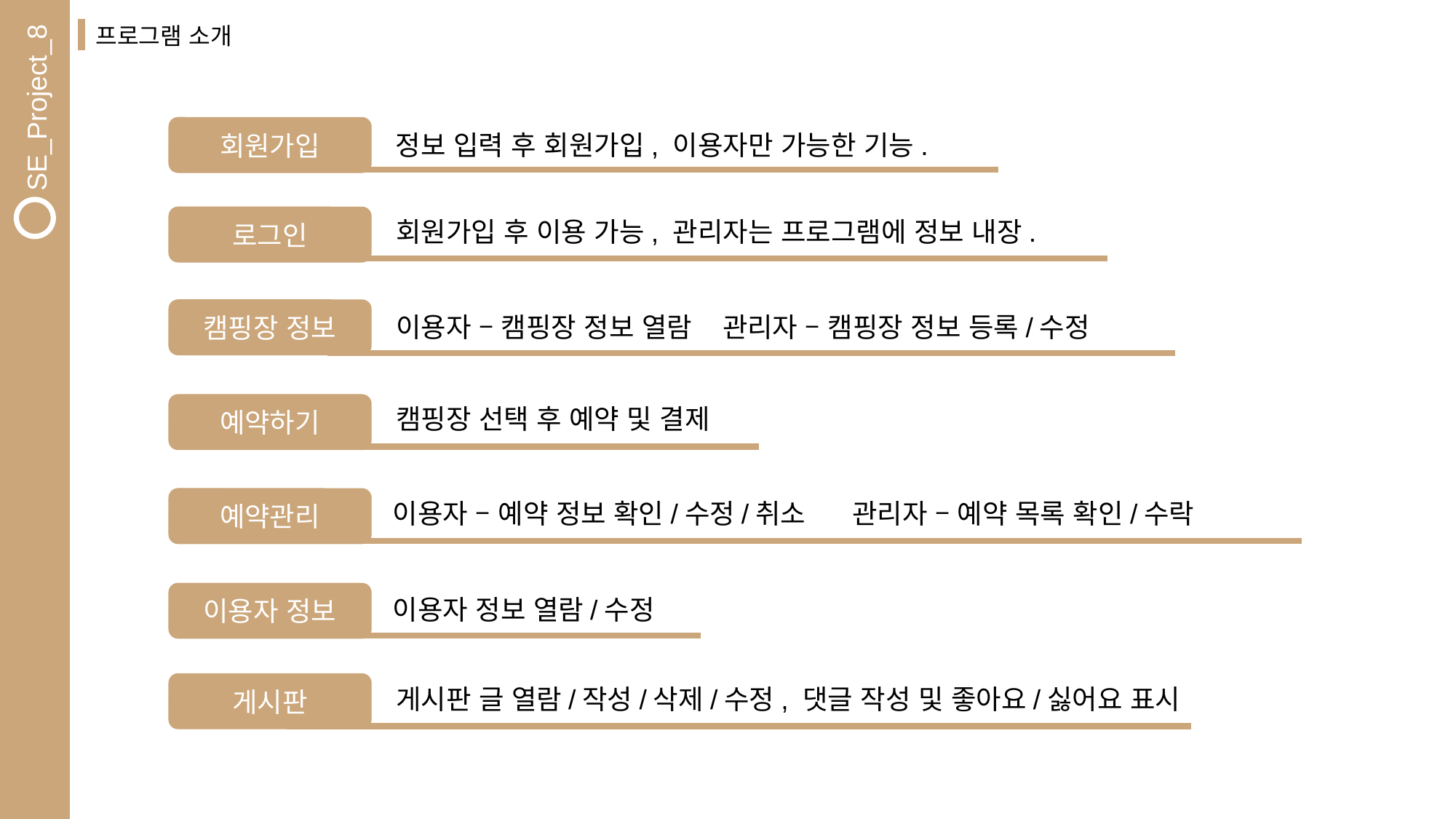

# 프로그램 소개
회원가입
정보 입력 후 회원가입, 이용자만 가능한 기능.

로그인
회원가입 후 이용 가능, 관리자는 프로그램에 정보 내장.

캠핑장 정보
이용자 – 캠핑장 정보 열람    관리자 – 캠핑장 정보 등록/수정

예약하기
캠핑장 선택 후 예약 및 결제

예약관리
이용자 – 예약 정보 확인/수정/취소	   관리자 – 예약 목록 확인/수락

이용자 정보
이용자 정보 열람/수정

게시판
게시판 글 열람/작성/삭제/수정, 댓글 작성 및 좋아요/싫어요 표시